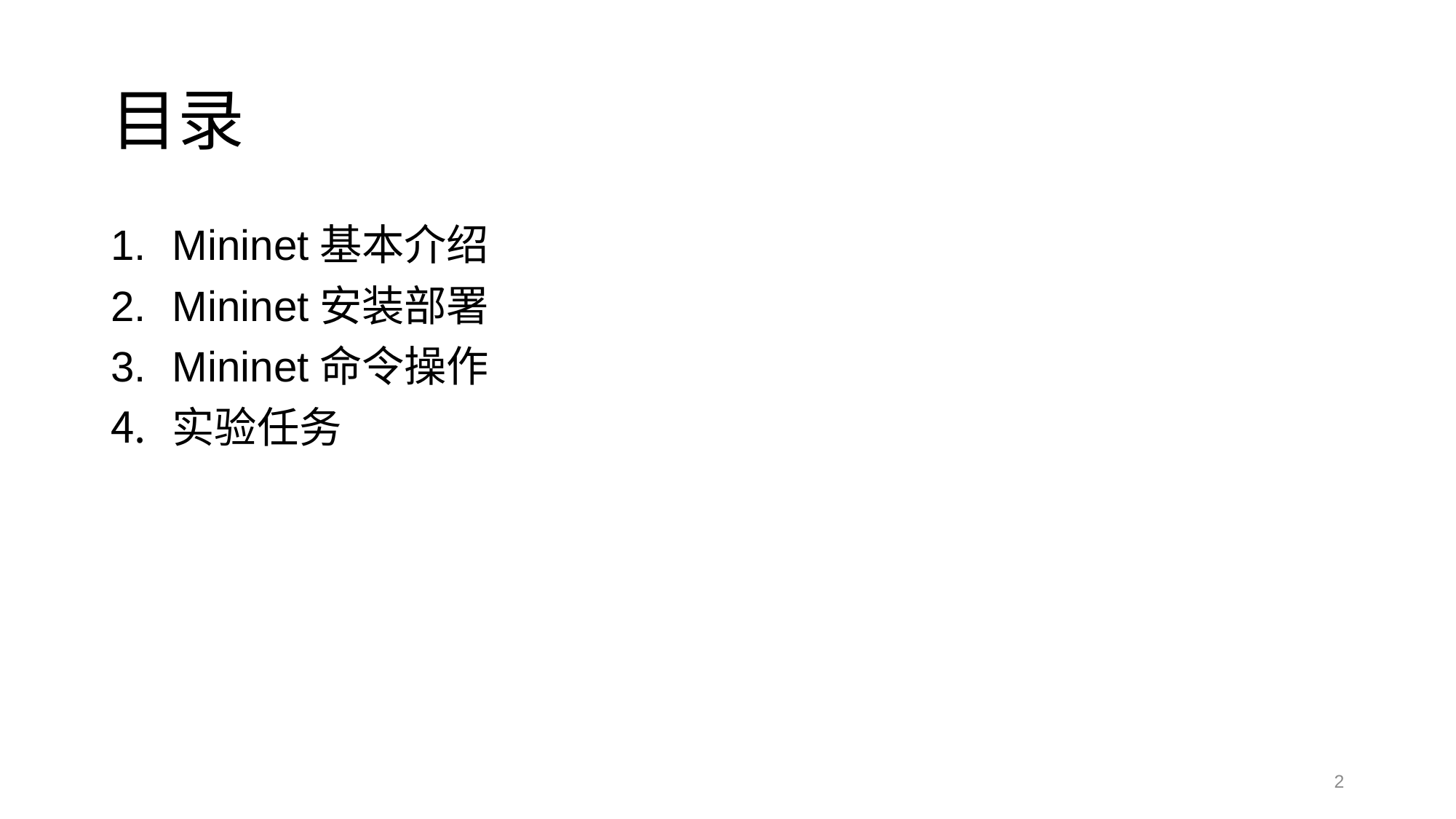

# 目录
Mininet基本介绍
Mininet安装部署
Mininet命令操作
实验任务
2